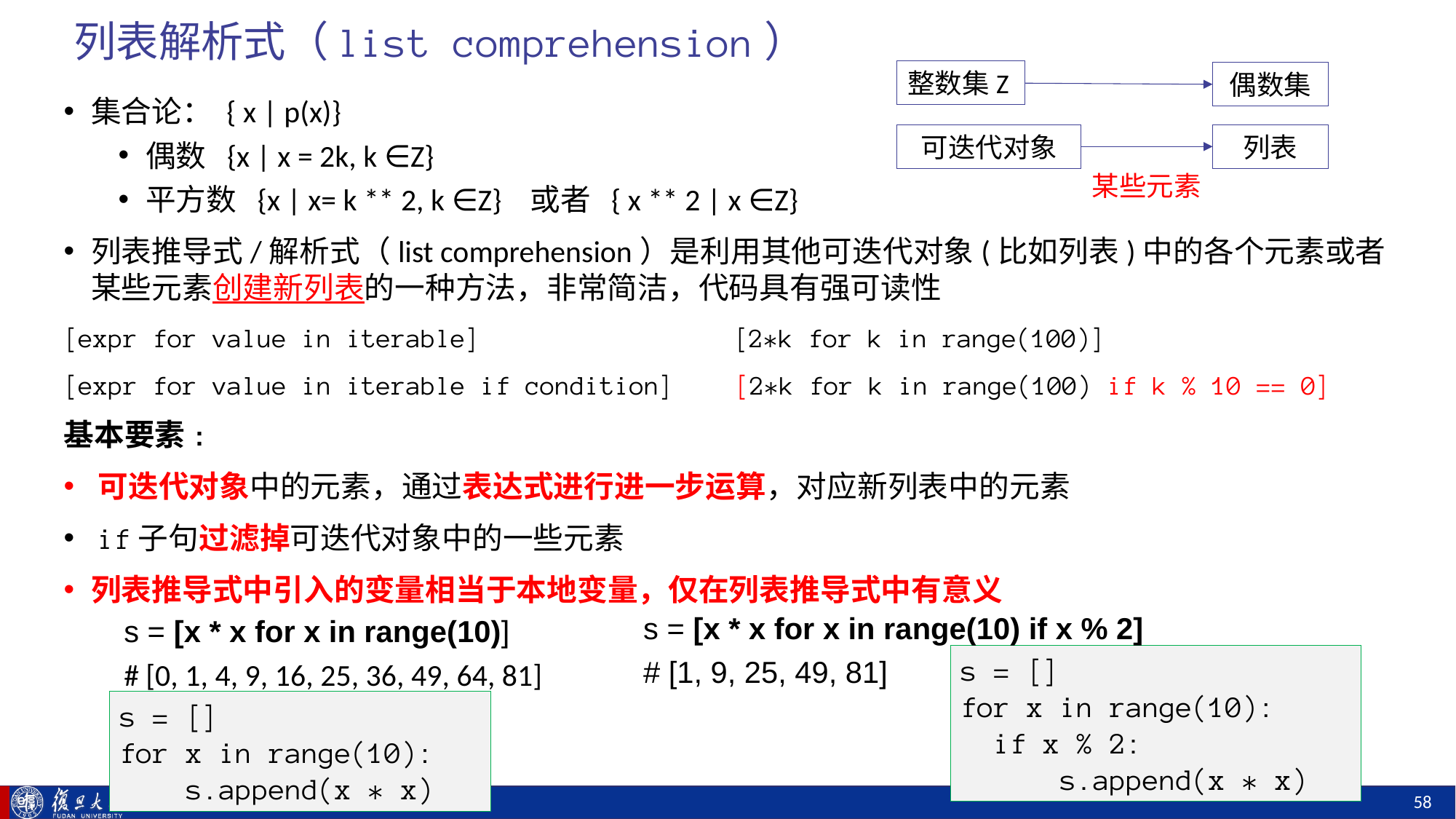

# 列表解析式（list comprehension）
整数集Z
偶数集
列表
可迭代对象
某些元素
集合论： { x | p(x)}
偶数  {x | x = 2k, k ∈Z}
平方数  {x | x= k ** 2, k ∈Z}   或者  { x ** 2 | x ∈Z}
列表推导式/解析式（list comprehension）是利用其他可迭代对象(比如列表)中的各个元素或者某些元素创建新列表的一种方法，非常简洁，代码具有强可读性
[expr for value in iterable]                 [2*k for k in range(100)]
[expr for value in iterable if condition]    [2*k for k in range(100) if k % 10 == 0]
基本要素:
可迭代对象中的元素，通过表达式进行进一步运算，对应新列表中的元素
if子句过滤掉可迭代对象中的一些元素
列表推导式中引入的变量相当于本地变量，仅在列表推导式中有意义

s = [x * x for x in range(10) if x % 2]
# [1, 9, 25, 49, 81]
s = [x * x for x in range(10)]
# [0, 1, 4, 9, 16, 25, 36, 49, 64, 81]
s = []
for x in range(10):
  if x % 2:
      s.append(x * x)
s = []
for x in range(10):
    s.append(x * x)